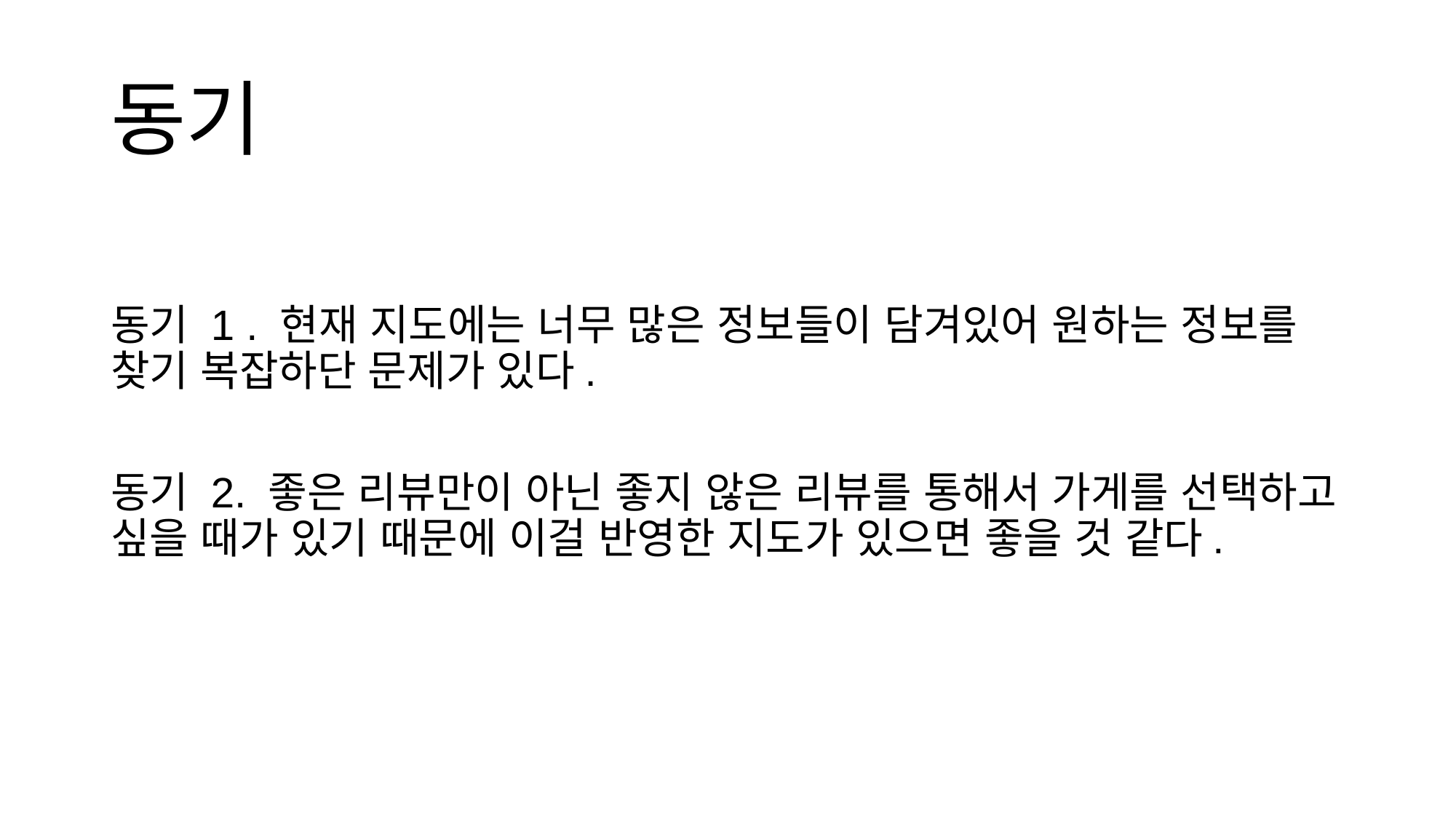

# 동기
동기 1 . 현재 지도에는 너무 많은 정보들이 담겨있어 원하는 정보를 찾기 복잡하단 문제가 있다.

동기 2. 좋은 리뷰만이 아닌 좋지 않은 리뷰를 통해서 가게를 선택하고 싶을 때가 있기 때문에 이걸 반영한 지도가 있으면 좋을 것 같다.